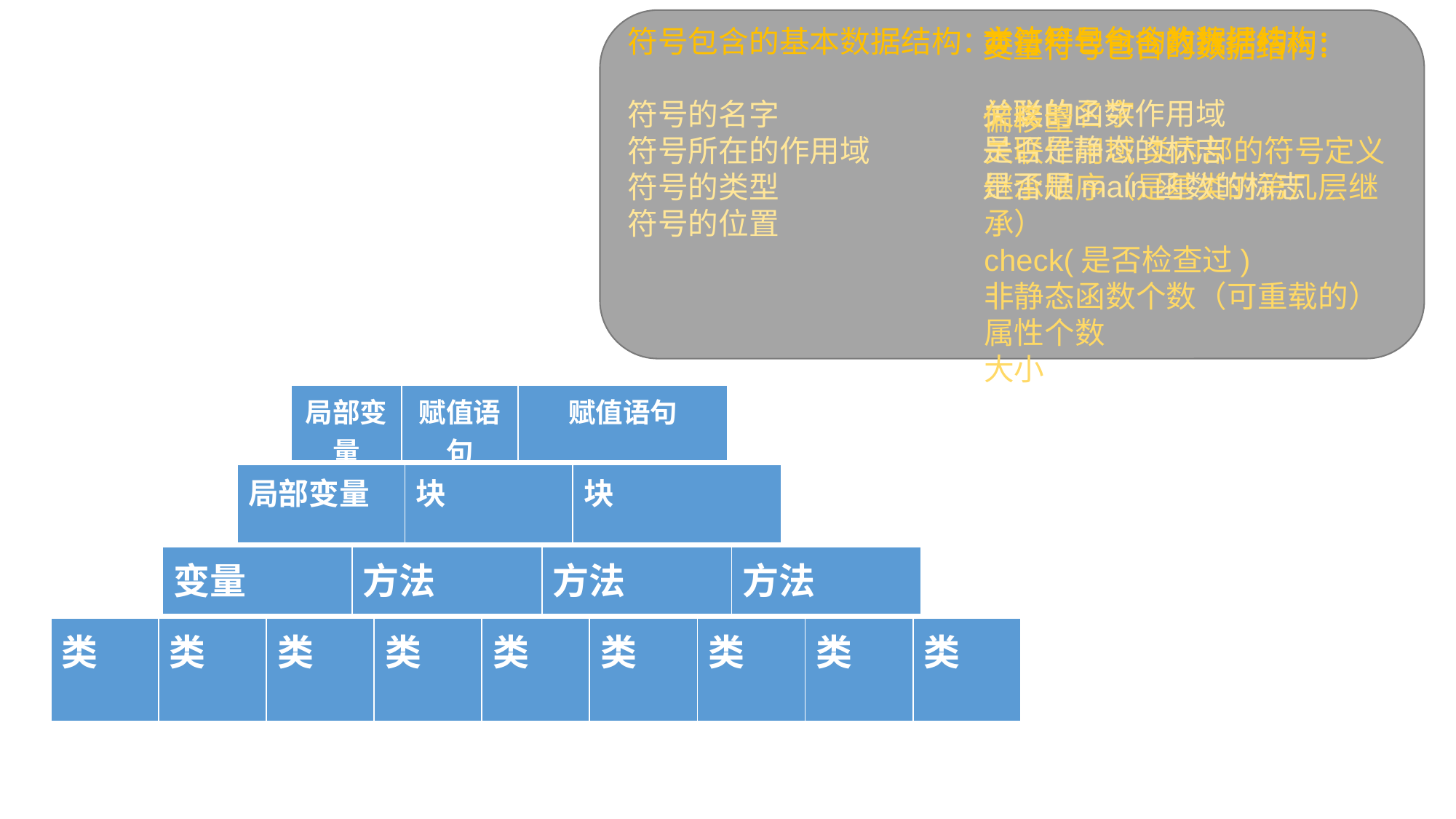

符号包含的基本数据结构：

符号的名字
符号所在的作用域
符号的类型
符号的位置

方法符号包含的数据结构：

关联的函数作用域
是否是静态的标志
是否是main函数的标志

类符号包含的数据结构：

父类的名字
关联作用域 类内部的符号定义
继承顺序（是基类的第几层继承）
check(是否检查过)
非静态函数个数（可重载的）
属性个数
大小
变量符号包含的数据结构：

偏移量

| 局部变量 | 赋值语句 | 赋值语句 |
| --- | --- | --- |

| 局部变量 | 块 | 块 |
| --- | --- | --- |

| 变量 | 方法 | 方法 | 方法 |
| --- | --- | --- | --- |
| 类 | 类 | 类 | 类 | 类 | 类 | 类 | 类 | 类 |
| --- | --- | --- | --- | --- | --- | --- | --- | --- |